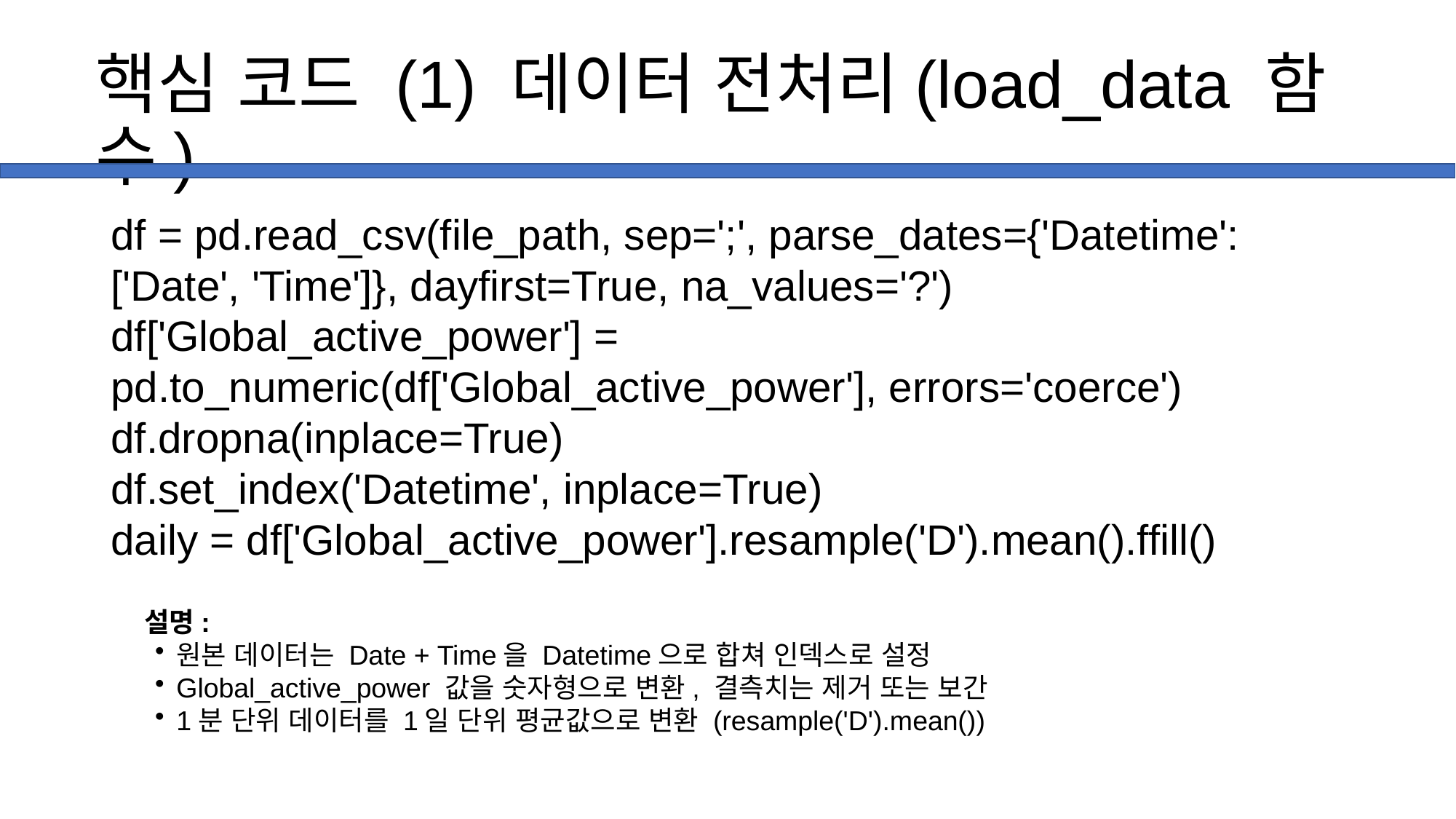

# 핵심 코드 (1) 데이터 전처리(load_data 함수)

df = pd.read_csv(file_path, sep=';', parse_dates={'Datetime': ['Date', 'Time']}, dayfirst=True, na_values='?')
df['Global_active_power'] = pd.to_numeric(df['Global_active_power'], errors='coerce')
df.dropna(inplace=True)
df.set_index('Datetime', inplace=True)
daily = df['Global_active_power'].resample('D').mean().ffill()
설명:
원본 데이터는 Date + Time을 Datetime으로 합쳐 인덱스로 설정
Global_active_power 값을 숫자형으로 변환, 결측치는 제거 또는 보간
1분 단위 데이터를 1일 단위 평균값으로 변환 (resample('D').mean())